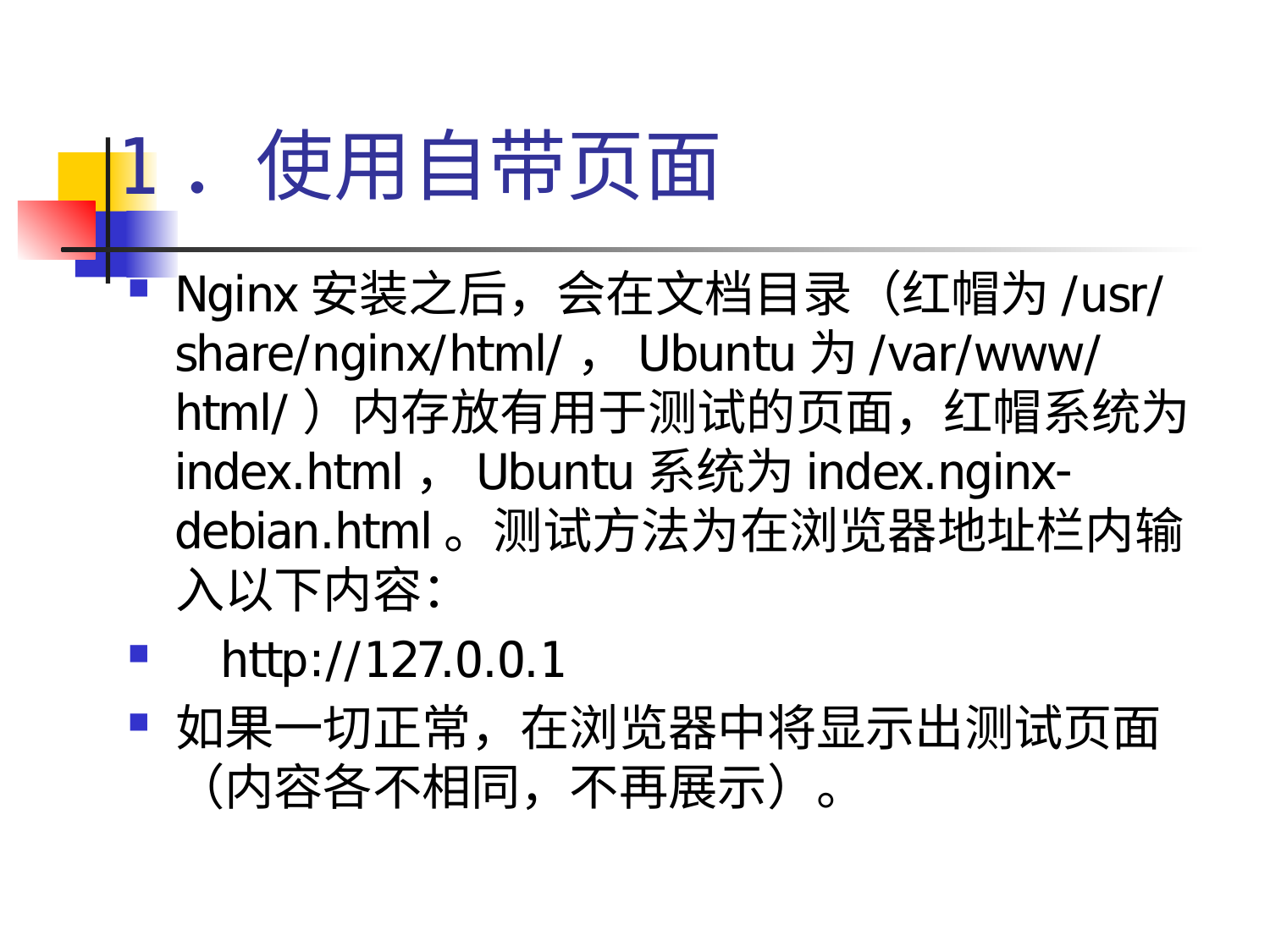

# 1．使用自带页面
Nginx安装之后，会在文档目录（红帽为/usr/share/nginx/html/，Ubuntu为/var/www/html/）内存放有用于测试的页面，红帽系统为index.html，Ubuntu系统为index.nginx-debian.html。测试方法为在浏览器地址栏内输入以下内容：
   http://127.0.0.1
如果一切正常，在浏览器中将显示出测试页面（内容各不相同，不再展示）。